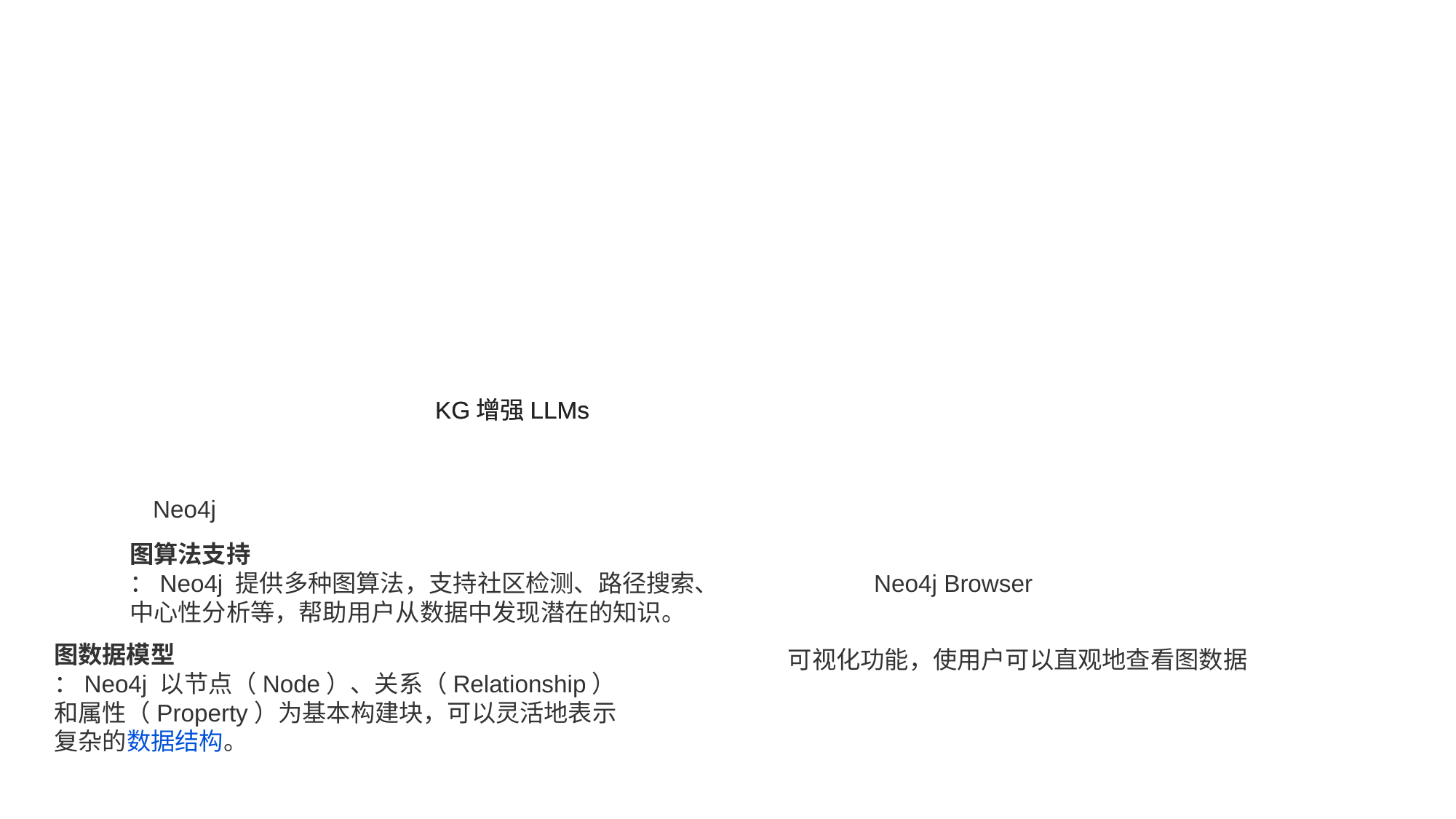

KG增强LLMs
KG增强LLMs
Neo4j
图算法支持
：Neo4j 提供多种图算法，支持社区检测、路径搜索、中心性分析等，帮助用户从数据中发现潜在的知识。
Neo4j Browser
图数据模型
：Neo4j 以节点（Node）、关系（Relationship）和属性（Property）为基本构建块，可以灵活地表示复杂的数据结构。
可视化功能，使用户可以直观地查看图数据